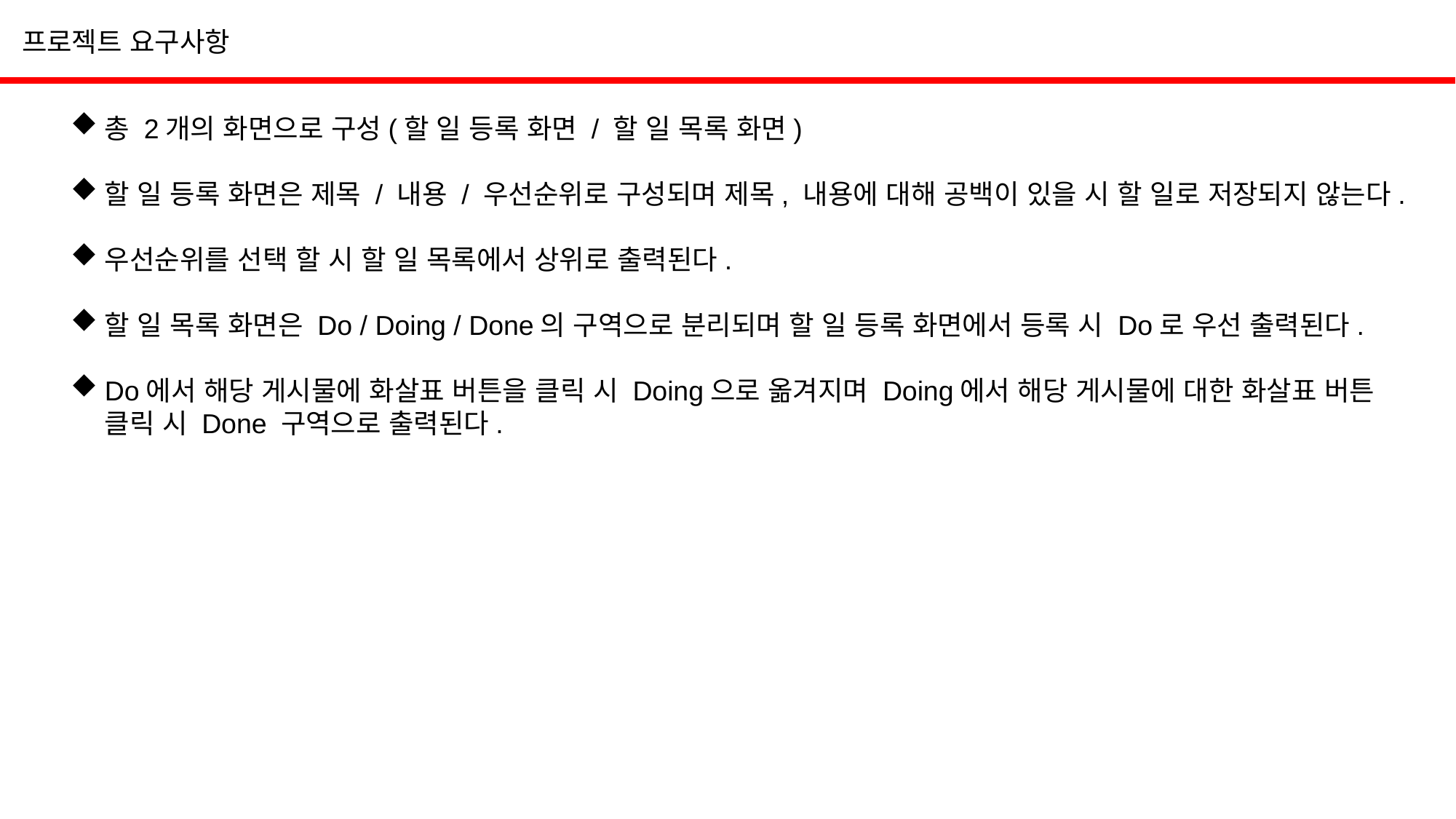

프로젝트 요구사항

총 2개의 화면으로 구성(할 일 등록 화면 / 할 일 목록 화면)
할 일 등록 화면은 제목 / 내용 / 우선순위로 구성되며 제목, 내용에 대해 공백이 있을 시 할 일로 저장되지 않는다.
우선순위를 선택 할 시 할 일 목록에서 상위로 출력된다.

할 일 목록 화면은 Do / Doing / Done의 구역으로 분리되며 할 일 등록 화면에서 등록 시 Do로 우선 출력된다.
Do에서 해당 게시물에 화살표 버튼을 클릭 시 Doing으로 옮겨지며 Doing에서 해당 게시물에 대한 화살표 버튼
클릭 시 Done 구역으로 출력된다.